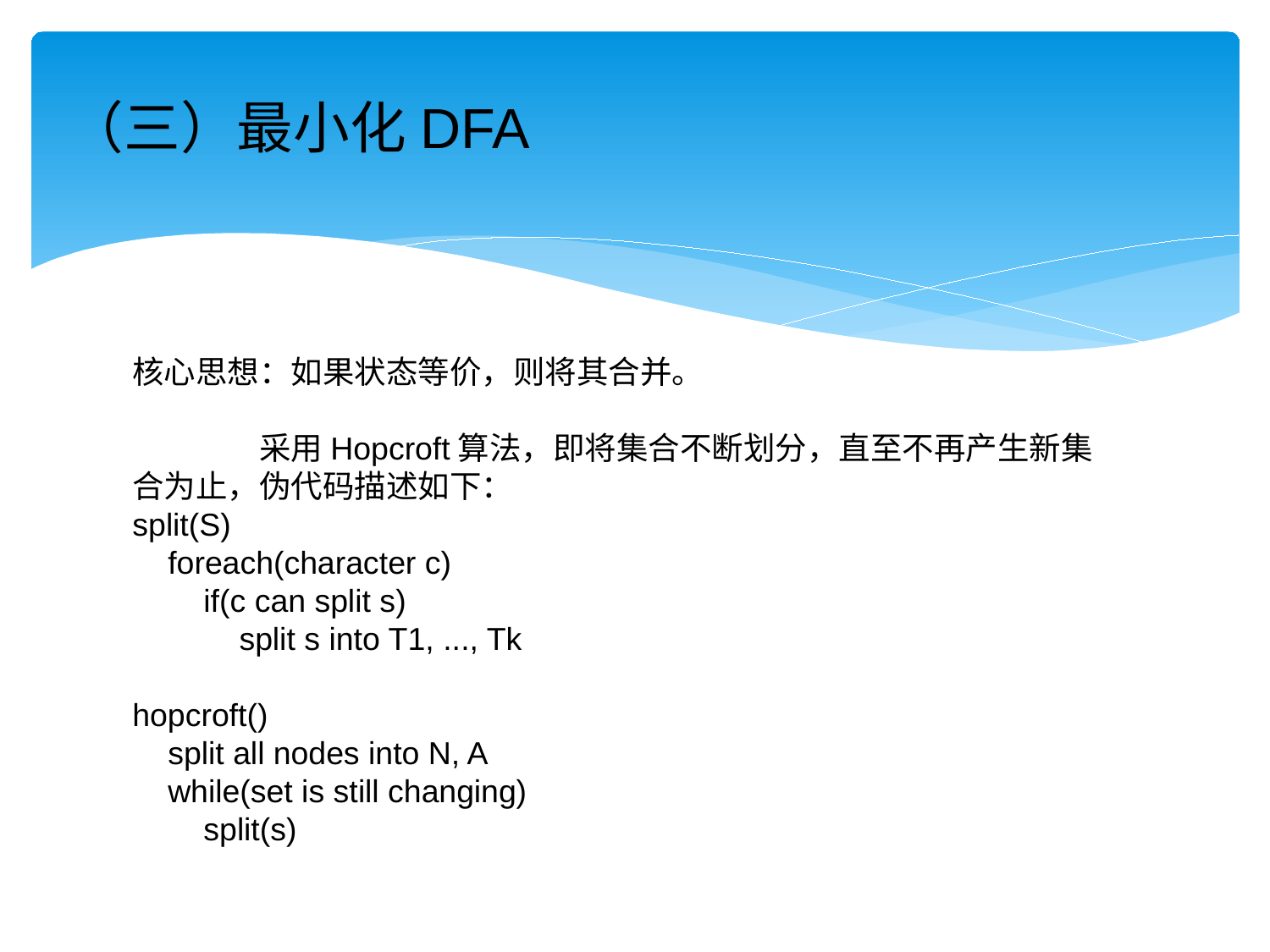

（三）最小化DFA

核心思想：如果状态等价，则将其合并。

​	采用Hopcroft算法，即将集合不断划分，直至不再产生新集合为止，伪代码描述如下：
split(S)
    foreach(character c)
        if(c can split s)
            split s into T1, ..., Tk

hopcroft()
    split all nodes into N, A
    while(set is still changing)
        split(s)